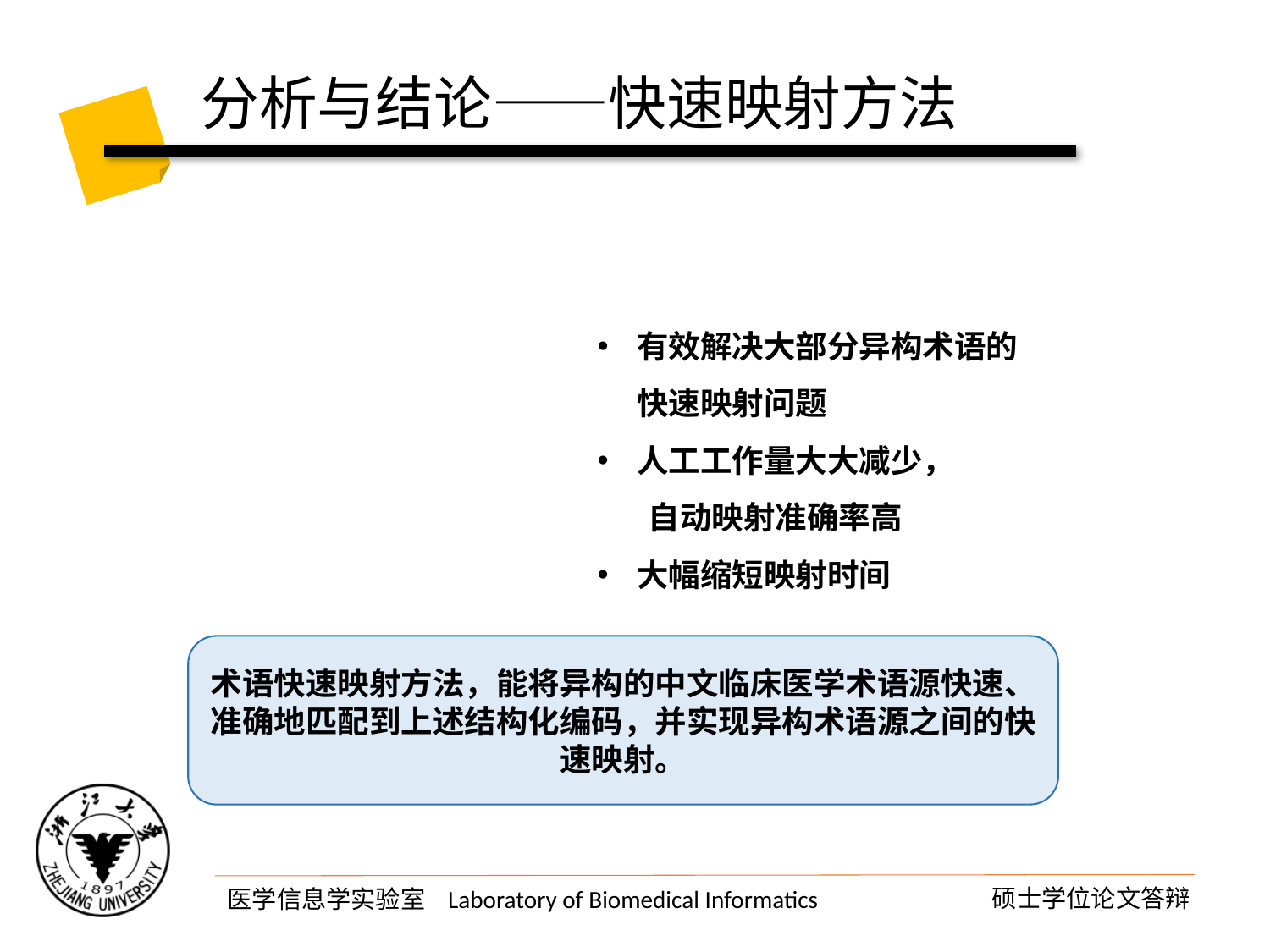

# 分析与结论——快速映射方法
有效解决大部分异构术语的快速映射问题
人工工作量大大减少，
      自动映射准确率高
大幅缩短映射时间
术语快速映射方法，能将异构的中文临床医学术语源快速、准确地匹配到上述结构化编码，并实现异构术语源之间的快速映射。